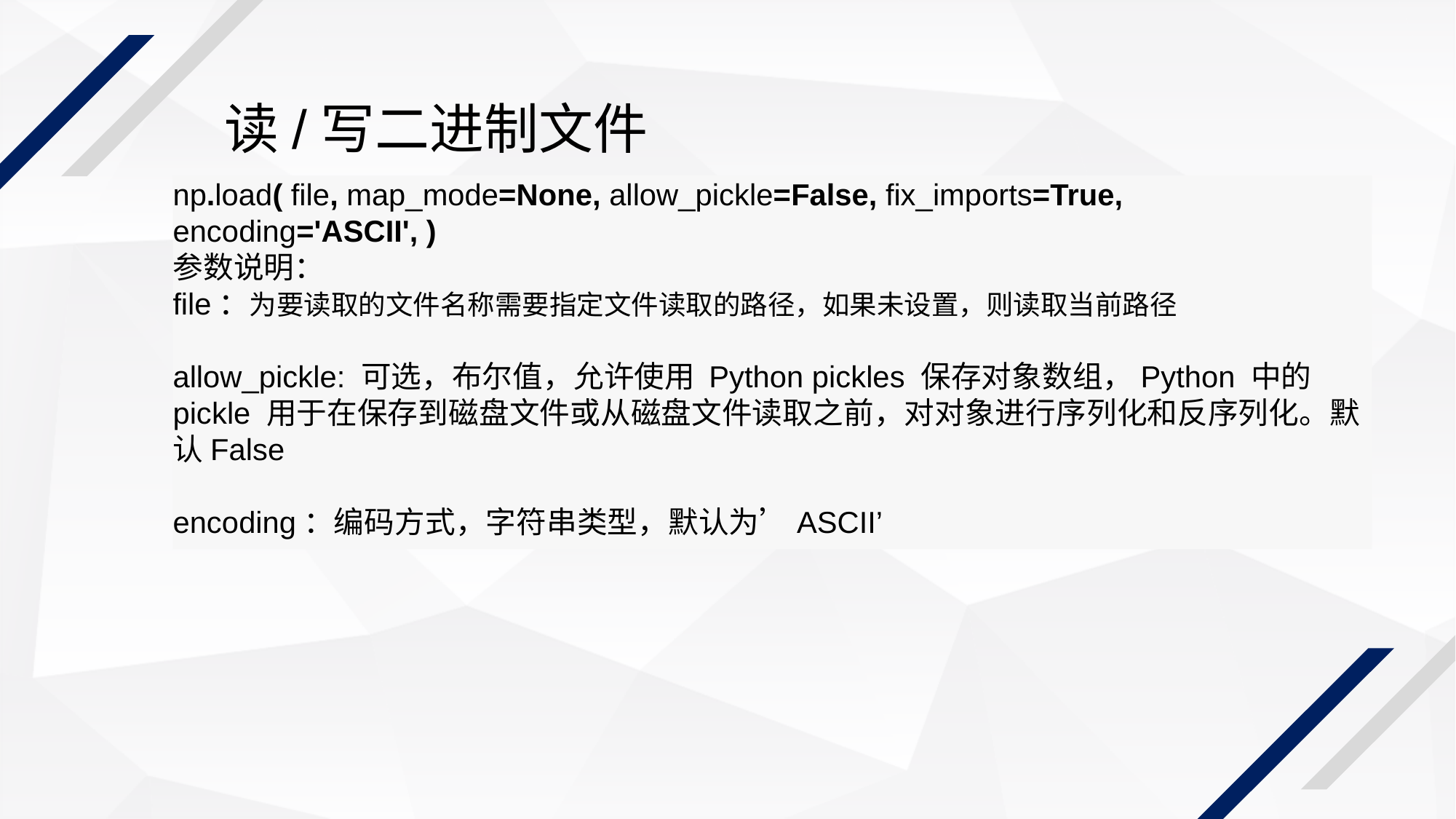

读/写二进制文件
np.load( file, map_mode=None, allow_pickle=False, fix_imports=True, encoding='ASCII', )
参数说明：
file：为要读取的文件名称需要指定文件读取的路径，如果未设置，则读取当前路径

allow_pickle: 可选，布尔值，允许使用 Python pickles 保存对象数组，Python 中的 pickle 用于在保存到磁盘文件或从磁盘文件读取之前，对对象进行序列化和反序列化。默认False

encoding：编码方式，字符串类型，默认为’ASCII’